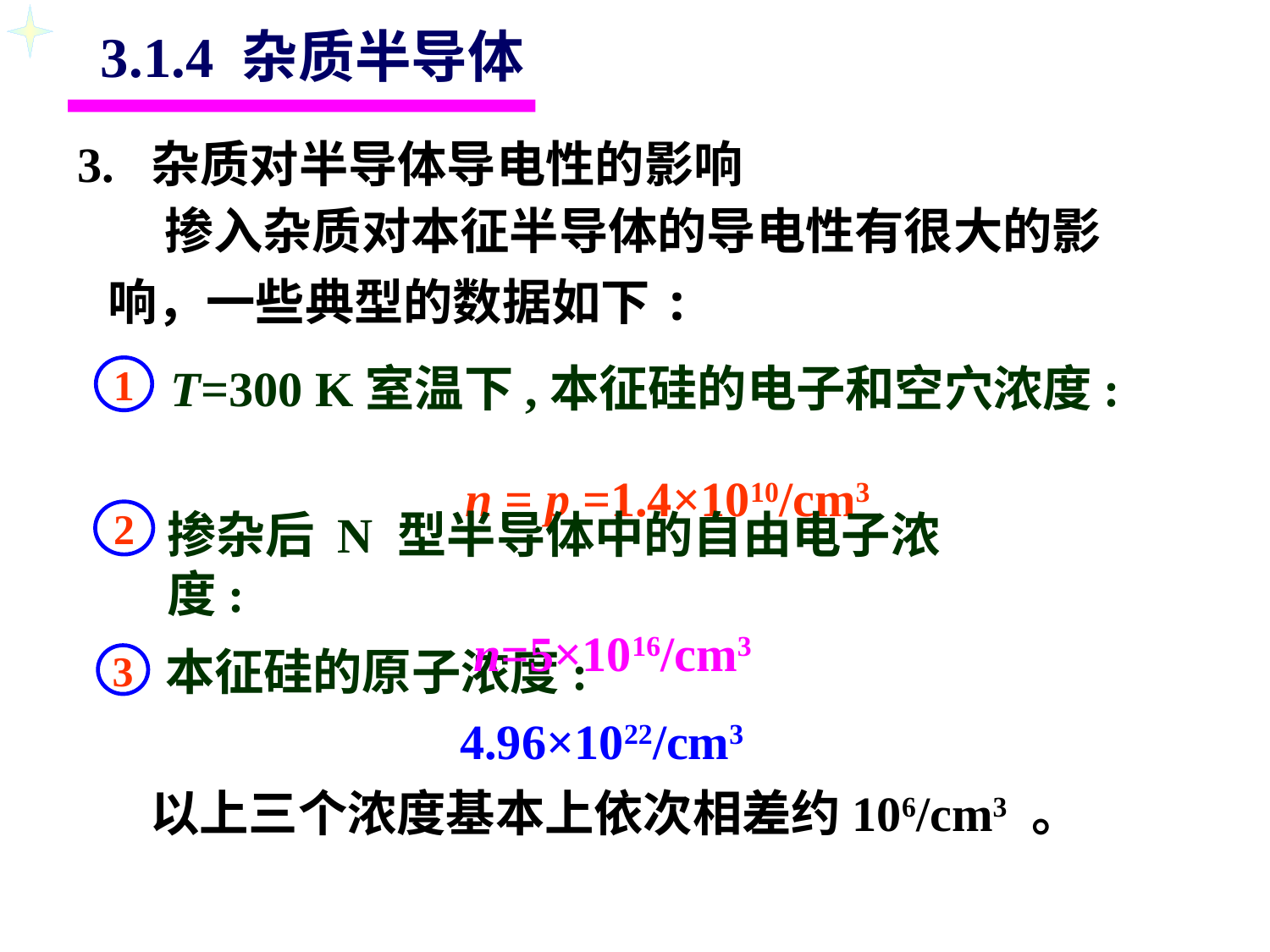

3.1.4 杂质半导体

 3.  杂质对半导体导电性的影响
    掺入杂质对本征半导体的导电性有很大的影响，一些典型的数据如下:
      T=300 K室温下,本征硅的电子和空穴浓度:
                              n = p =1.4×1010/cm3
1
掺杂后 N 型半导体中的自由电子浓度:
                             n=5×1016/cm3
2

     本征硅的原子浓度:
3
 4.96×1022/cm3
以上三个浓度基本上依次相差约106/cm3 。